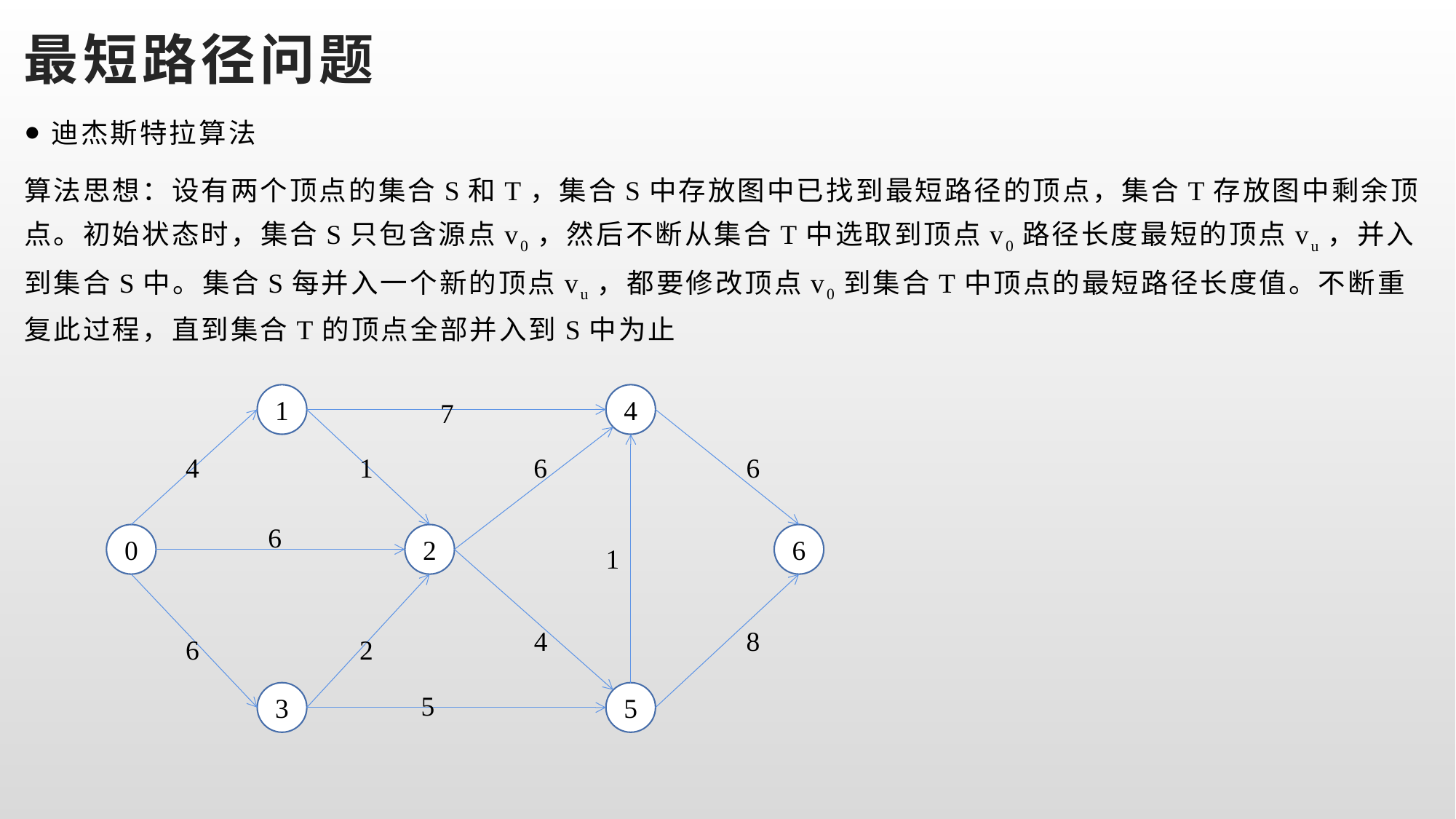

# 最短路径问题
迪杰斯特拉算法
算法思想：设有两个顶点的集合S和T，集合S中存放图中已找到最短路径的顶点，集合T存放图中剩余顶点。初始状态时，集合S只包含源点v0，然后不断从集合T中选取到顶点v0路径长度最短的顶点vu，并入到集合S中。集合S每并入一个新的顶点vu，都要修改顶点v0到集合T中顶点的最短路径长度值。不断重复此过程，直到集合T的顶点全部并入到S中为止

1
4
7
4
1
6
6
6
0
2
6
1
4
8
6
2
3
5
5